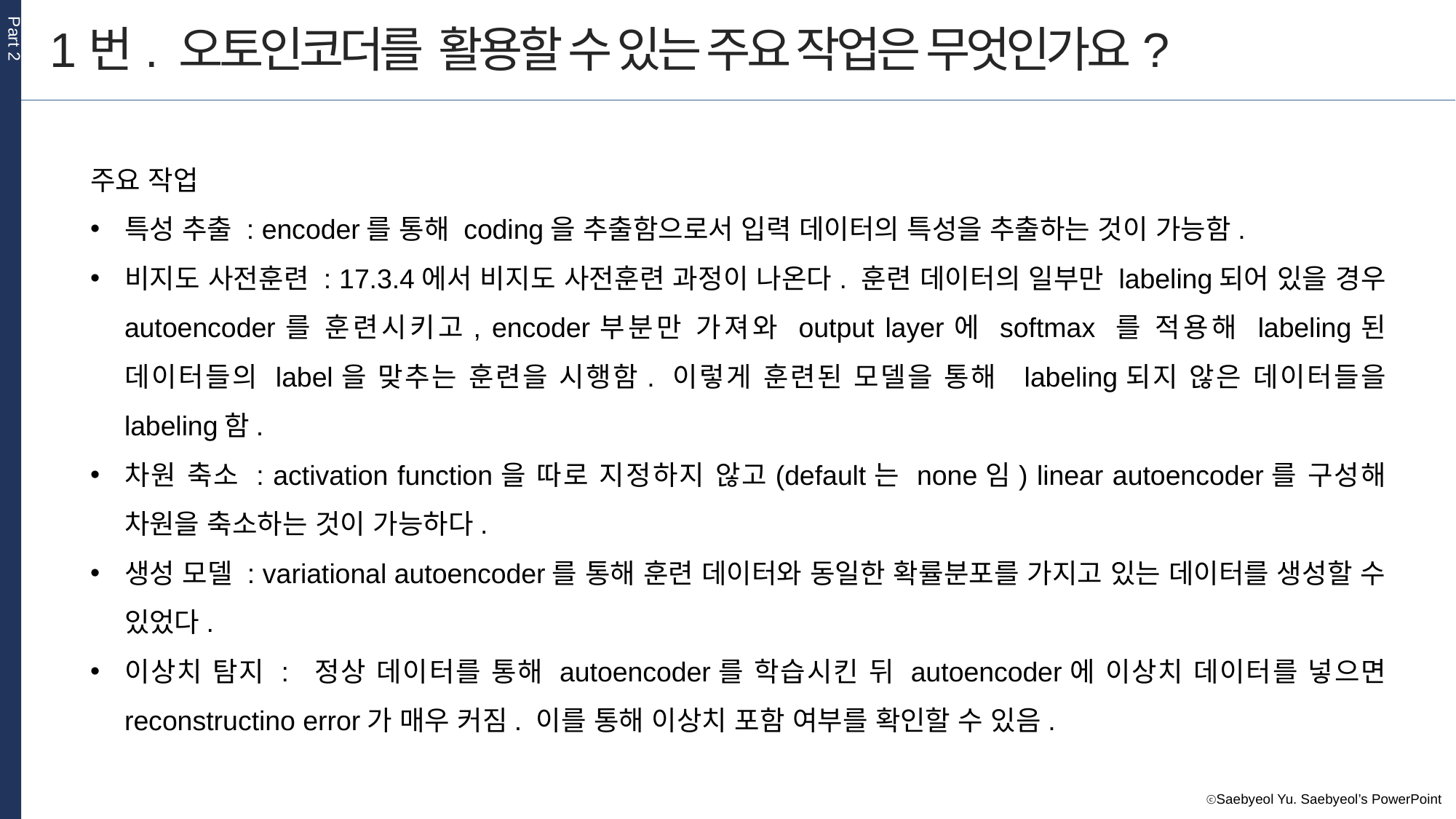

Part 2
1번. 오토인코더를  활용할 수 있는 주요 작업은 무엇인가요?
주요 작업
특성 추출 : encoder를 통해 coding을 추출함으로서 입력 데이터의 특성을 추출하는 것이 가능함.
비지도 사전훈련 : 17.3.4에서 비지도 사전훈련 과정이 나온다. 훈련 데이터의 일부만 labeling되어 있을 경우 autoencoder를 훈련시키고, encoder부분만 가져와 output layer에 softmax 를 적용해 labeling된 데이터들의 label을 맞추는 훈련을 시행함. 이렇게 훈련된 모델을 통해  labeling되지 않은 데이터들을 labeling함.
차원 축소 : activation function을 따로 지정하지 않고(default는 none임) linear autoencoder를 구성해 차원을 축소하는 것이 가능하다.
생성 모델 : variational autoencoder를 통해 훈련 데이터와 동일한 확률분포를 가지고 있는 데이터를 생성할 수 있었다.
이상치 탐지 :  정상 데이터를 통해 autoencoder를 학습시킨 뒤 autoencoder에 이상치 데이터를 넣으면 reconstructino error가 매우 커짐. 이를 통해 이상치 포함 여부를 확인할 수 있음.